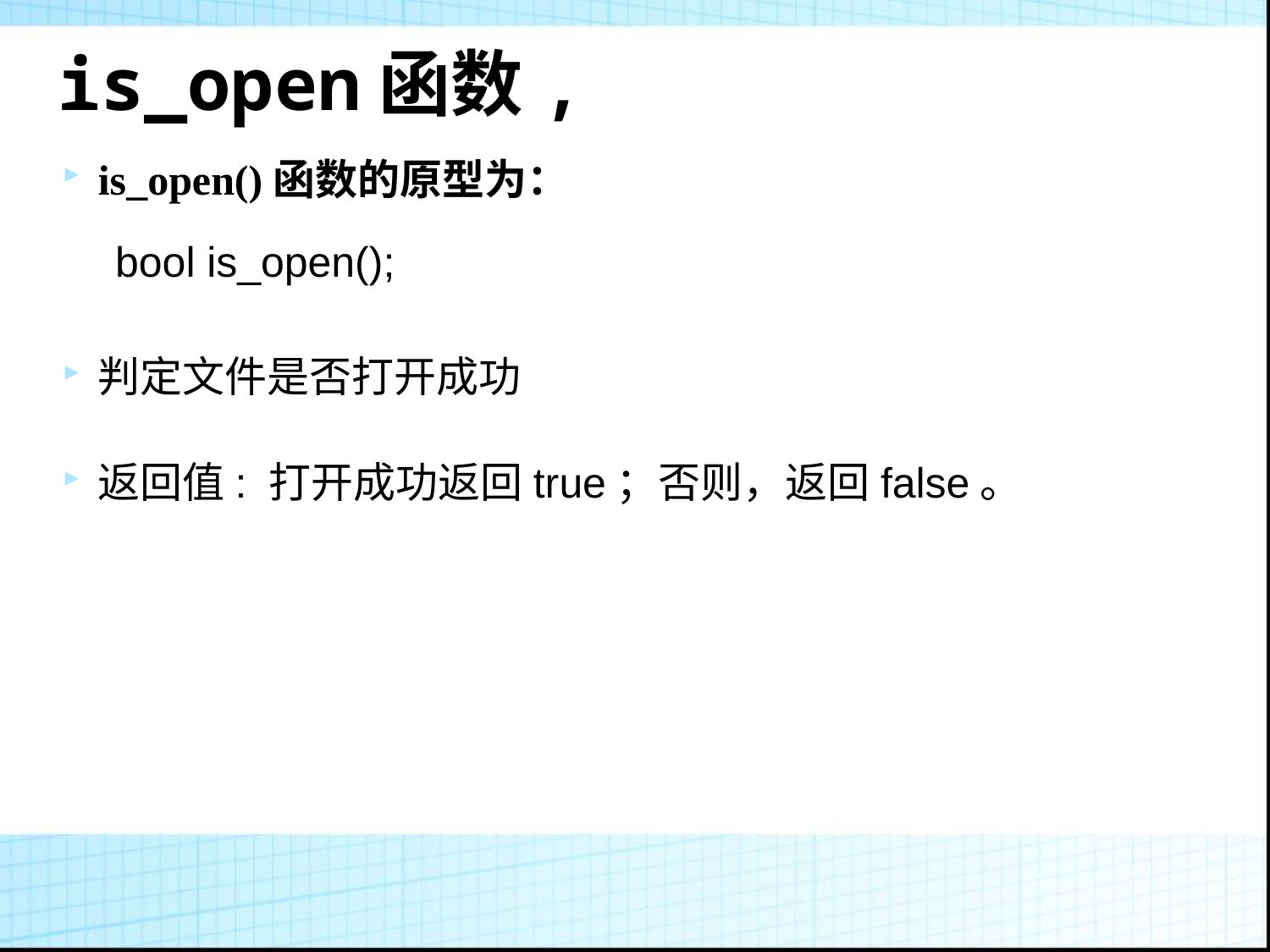

# is_open函数,
is_open()函数的原型为：
     bool is_open();

判定文件是否打开成功

返回值: 打开成功返回true；否则，返回false。